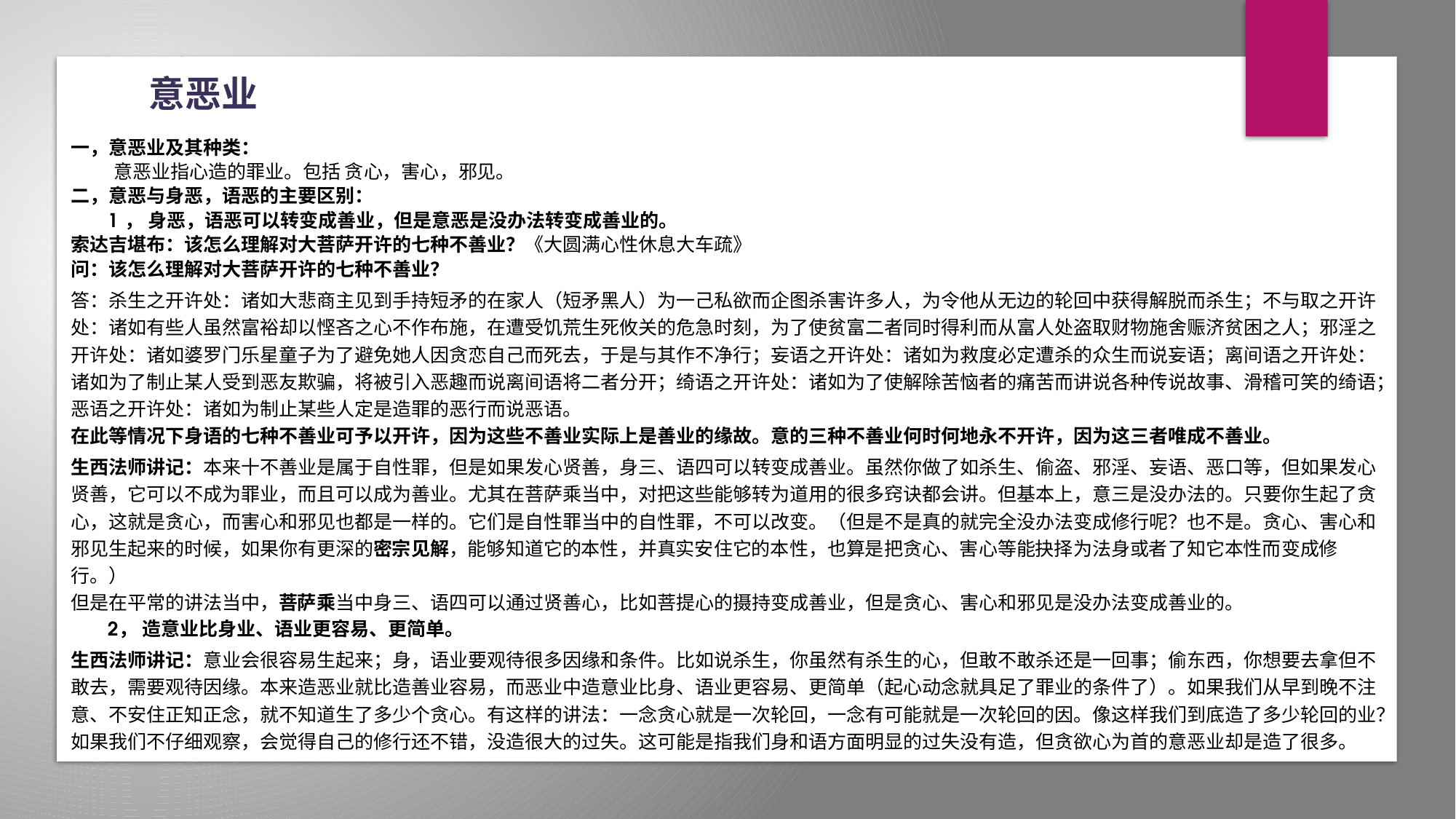

# 意恶业

一，意恶业及其种类：
          意恶业指心造的罪业。包括 贪心，害心，邪见。
二，意恶与身恶，语恶的主要区别：
       1 ， 身恶，语恶可以转变成善业，但是意恶是没办法转变成善业的。
索达吉堪布：该怎么理解对大菩萨开许的七种不善业？《大圆满心性休息大车疏》
问：该怎么理解对大菩萨开许的七种不善业？
答：杀生之开许处：诸如大悲商主见到手持短矛的在家人（短矛黑人）为一己私欲而企图杀害许多人，为令他从无边的轮回中获得解脱而杀生；不与取之开许处：诸如有些人虽然富裕却以悭吝之心不作布施，在遭受饥荒生死攸关的危急时刻，为了使贫富二者同时得利而从富人处盗取财物施舍赈济贫困之人；邪淫之开许处：诸如婆罗门乐星童子为了避免她人因贪恋自己而死去，于是与其作不净行；妄语之开许处：诸如为救度必定遭杀的众生而说妄语；离间语之开许处：诸如为了制止某人受到恶友欺骗，将被引入恶趣而说离间语将二者分开；绮语之开许处：诸如为了使解除苦恼者的痛苦而讲说各种传说故事、滑稽可笑的绮语；恶语之开许处：诸如为制止某些人定是造罪的恶行而说恶语。
在此等情况下身语的七种不善业可予以开许，因为这些不善业实际上是善业的缘故。意的三种不善业何时何地永不开许，因为这三者唯成不善业。
生西法师讲记：本来十不善业是属于自性罪，但是如果发心贤善，身三、语四可以转变成善业。虽然你做了如杀生、偷盗、邪淫、妄语、恶口等，但如果发心贤善，它可以不成为罪业，而且可以成为善业。尤其在菩萨乘当中，对把这些能够转为道用的很多窍诀都会讲。但基本上，意三是没办法的。只要你生起了贪心，这就是贪心，而害心和邪见也都是一样的。它们是自性罪当中的自性罪，不可以改变。（但是不是真的就完全没办法变成修行呢？也不是。贪心、害心和邪见生起来的时候，如果你有更深的密宗见解，能够知道它的本性，并真实安住它的本性，也算是把贪心、害心等能抉择为法身或者了知它本性而变成修行。）
但是在平常的讲法当中，菩萨乘当中身三、语四可以通过贤善心，比如菩提心的摄持变成善业，但是贪心、害心和邪见是没办法变成善业的。
       2， 造意业比身业、语业更容易、更简单。
生西法师讲记：意业会很容易生起来；身，语业要观待很多因缘和条件。比如说杀生，你虽然有杀生的心，但敢不敢杀还是一回事；偷东西，你想要去拿但不敢去，需要观待因缘。本来造恶业就比造善业容易，而恶业中造意业比身、语业更容易、更简单（起心动念就具足了罪业的条件了）。如果我们从早到晚不注意、不安住正知正念，就不知道生了多少个贪心。有这样的讲法：一念贪心就是一次轮回，一念有可能就是一次轮回的因。像这样我们到底造了多少轮回的业？如果我们不仔细观察，会觉得自己的修行还不错，没造很大的过失。这可能是指我们身和语方面明显的过失没有造，但贪欲心为首的意恶业却是造了很多。